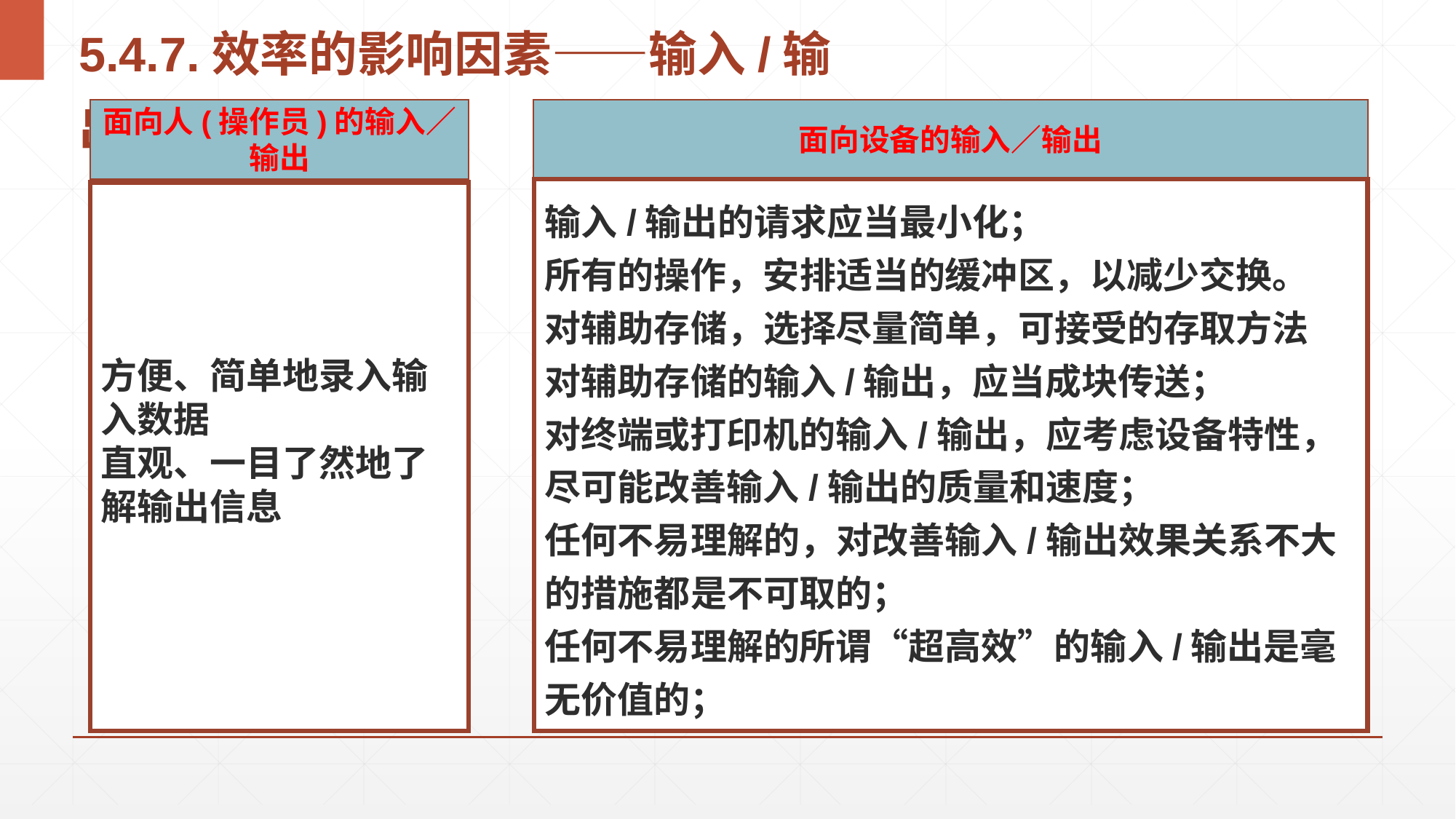

# 5.4.7.效率的影响因素——输入/输出
面向人(操作员)的输入／输出
面向设备的输入／输出
1
输入/输出的请求应当最小化；
所有的操作，安排适当的缓冲区，以减少交换。
对辅助存储，选择尽量简单，可接受的存取方法
对辅助存储的输入/输出，应当成块传送；
对终端或打印机的输入/输出，应考虑设备特性，尽可能改善输入/输出的质量和速度；
任何不易理解的，对改善输入/输出效果关系不大的措施都是不可取的；
任何不易理解的所谓“超高效”的输入/输出是毫无价值的；
方便、简单地录入输入数据
直观、一目了然地了解输出信息